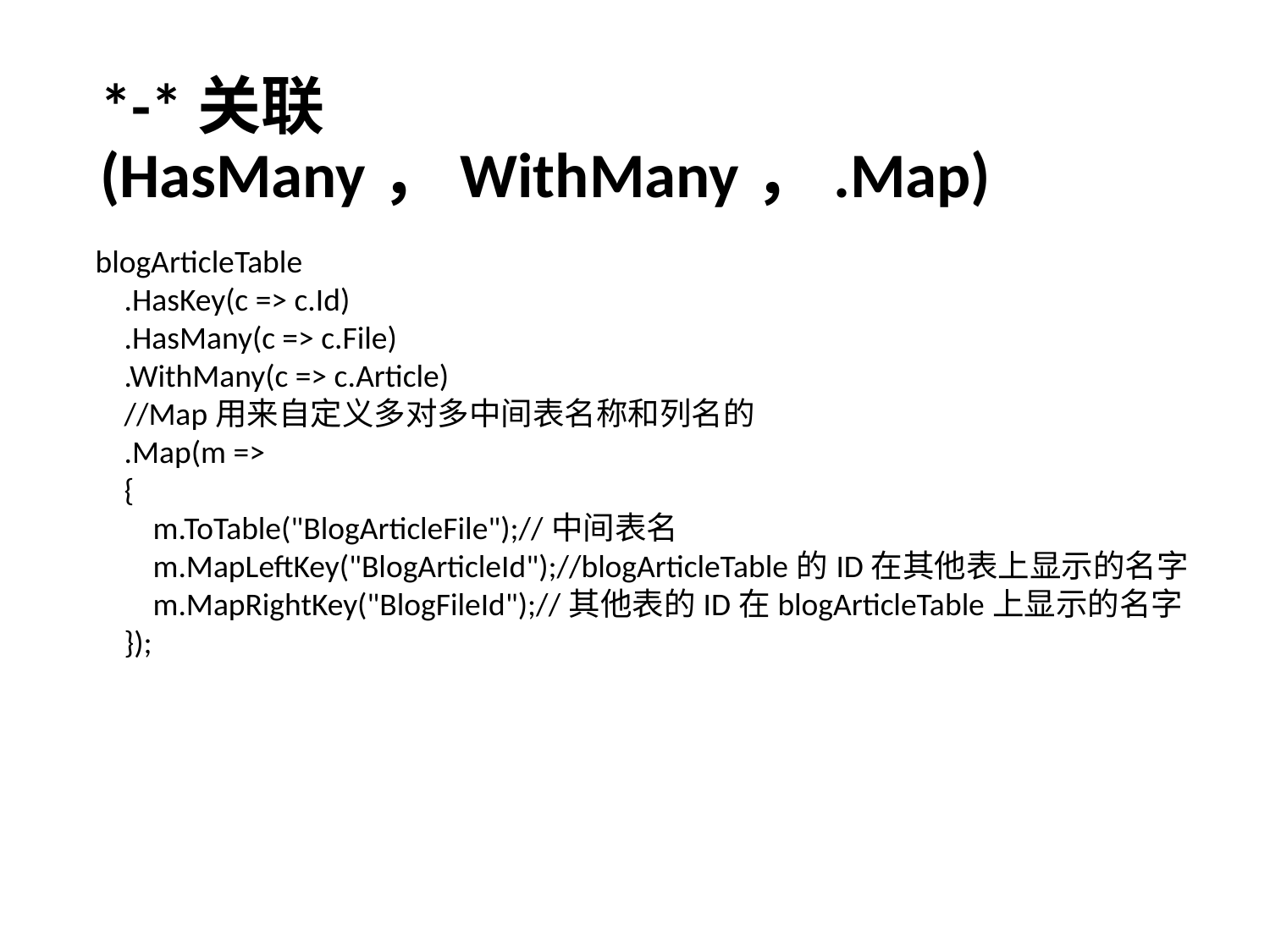

# *-*关联(HasMany，WithMany，.Map)
blogArticleTable
    .HasKey(c => c.Id)
    .HasMany(c => c.File)
    .WithMany(c => c.Article)
    //Map用来自定义多对多中间表名称和列名的
    .Map(m =>
    {
        m.ToTable("BlogArticleFile");//中间表名
        m.MapLeftKey("BlogArticleId");//blogArticleTable的ID在其他表上显示的名字
        m.MapRightKey("BlogFileId");//其他表的ID在blogArticleTable上显示的名字
    });